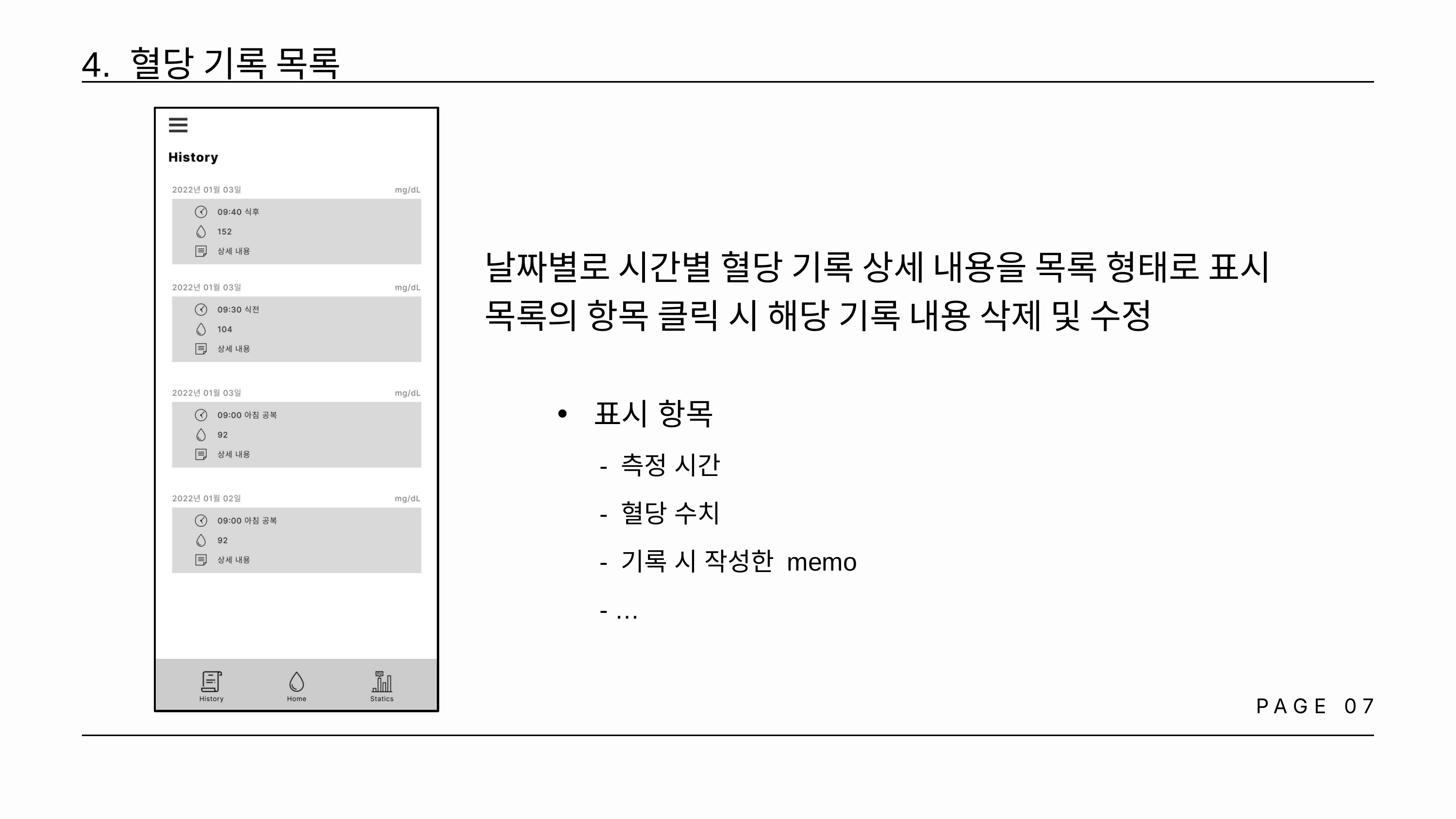

4. 혈당 기록 목록

날짜별로 시간별 혈당 기록 상세 내용을 목록 형태로 표시
목록의 항목 클릭 시 해당 기록 내용 삭제 및 수정

표시 항목
      - 측정 시간
      - 혈당 수치
      - 기록 시 작성한 memo
      - …
PAGE 07